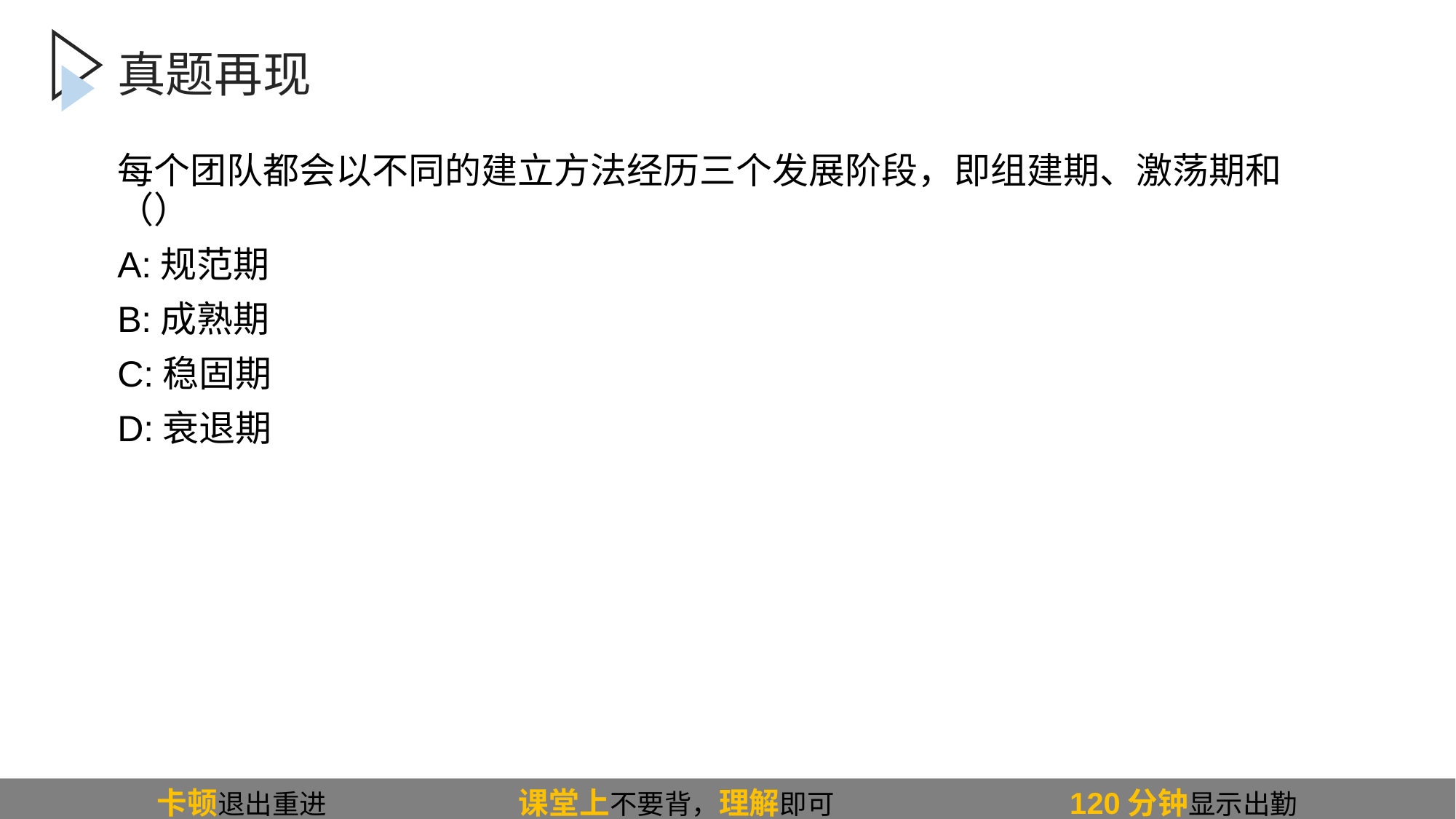

# 真题再现
每个团队都会以不同的建立方法经历三个发展阶段，即组建期、激荡期和（）
A:规范期
B:成熟期
C:稳固期
D:衰退期